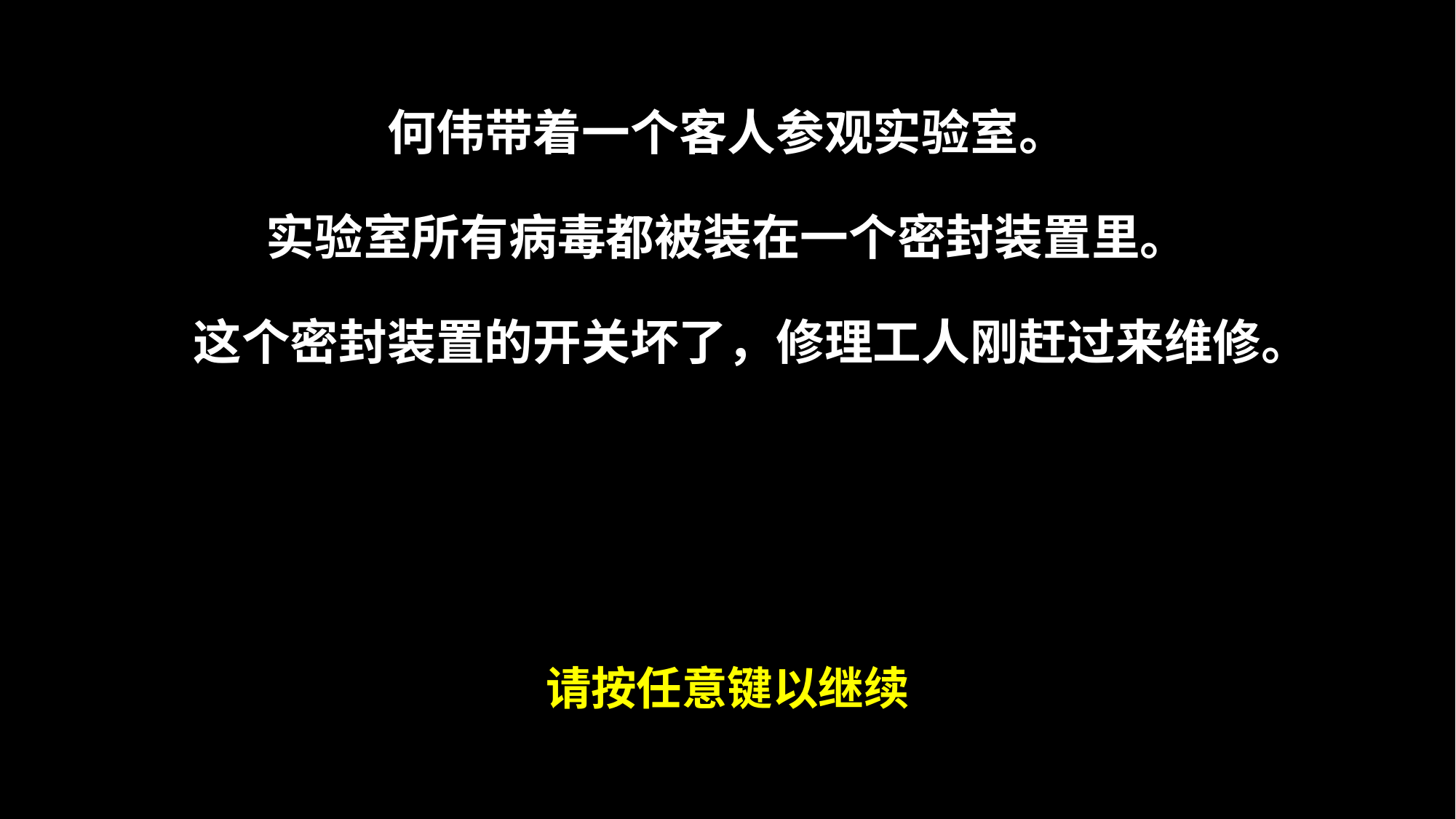

# 何伟带着一个客人参观实验室。 实验室所有病毒都被装在一个密封装置里。 这个密封装置的开关坏了，修理工人刚赶过来维修。
请按任意键以继续